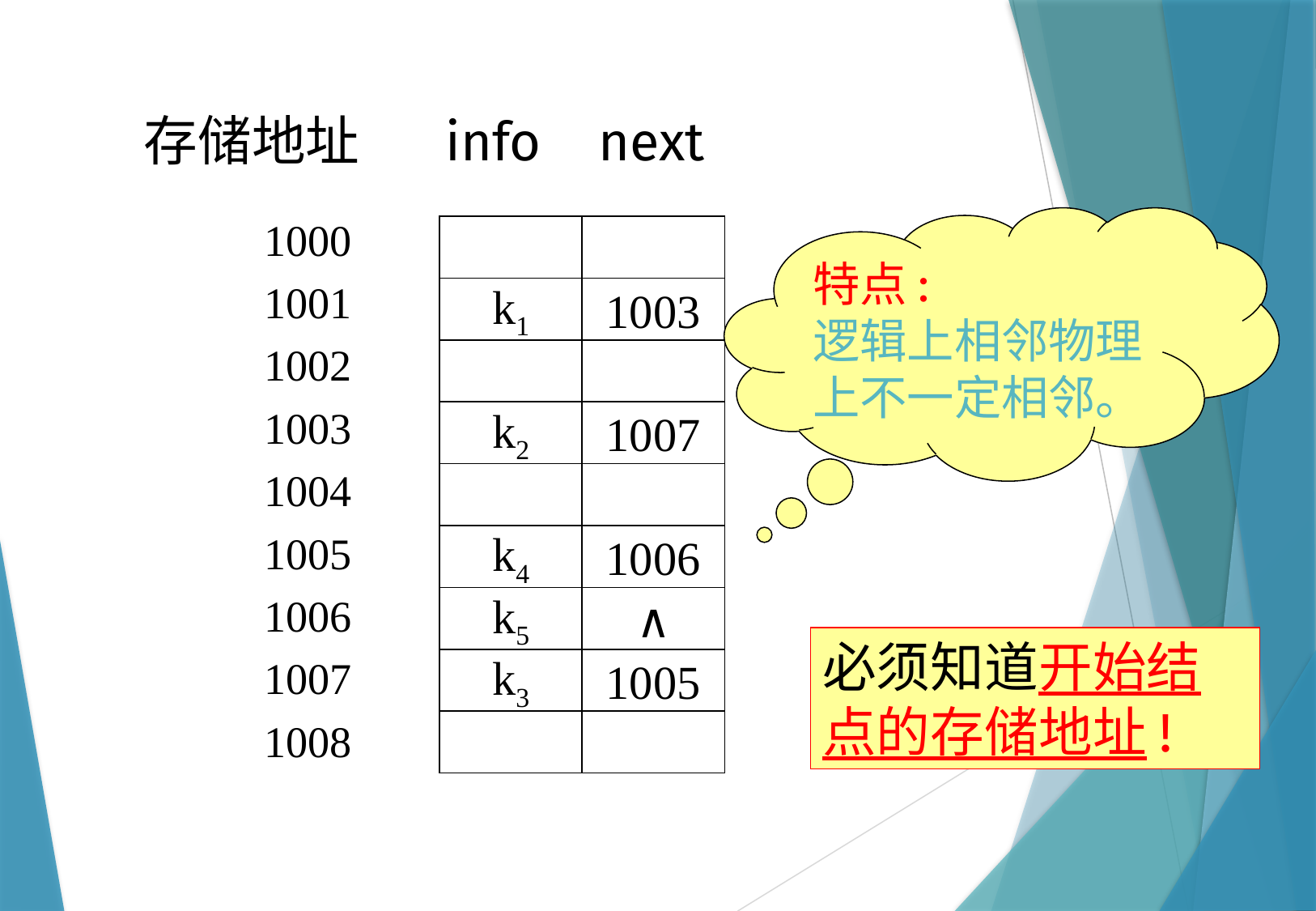

存储地址      info    next
特点:
逻辑上相邻物理上不一定相邻。
1000
1001
1002
1003
1004
1005
1006
1007
1008

k1
1003

k2
1007

k4
1006
k5
∧
k3
1005

必须知道开始结点的存储地址!